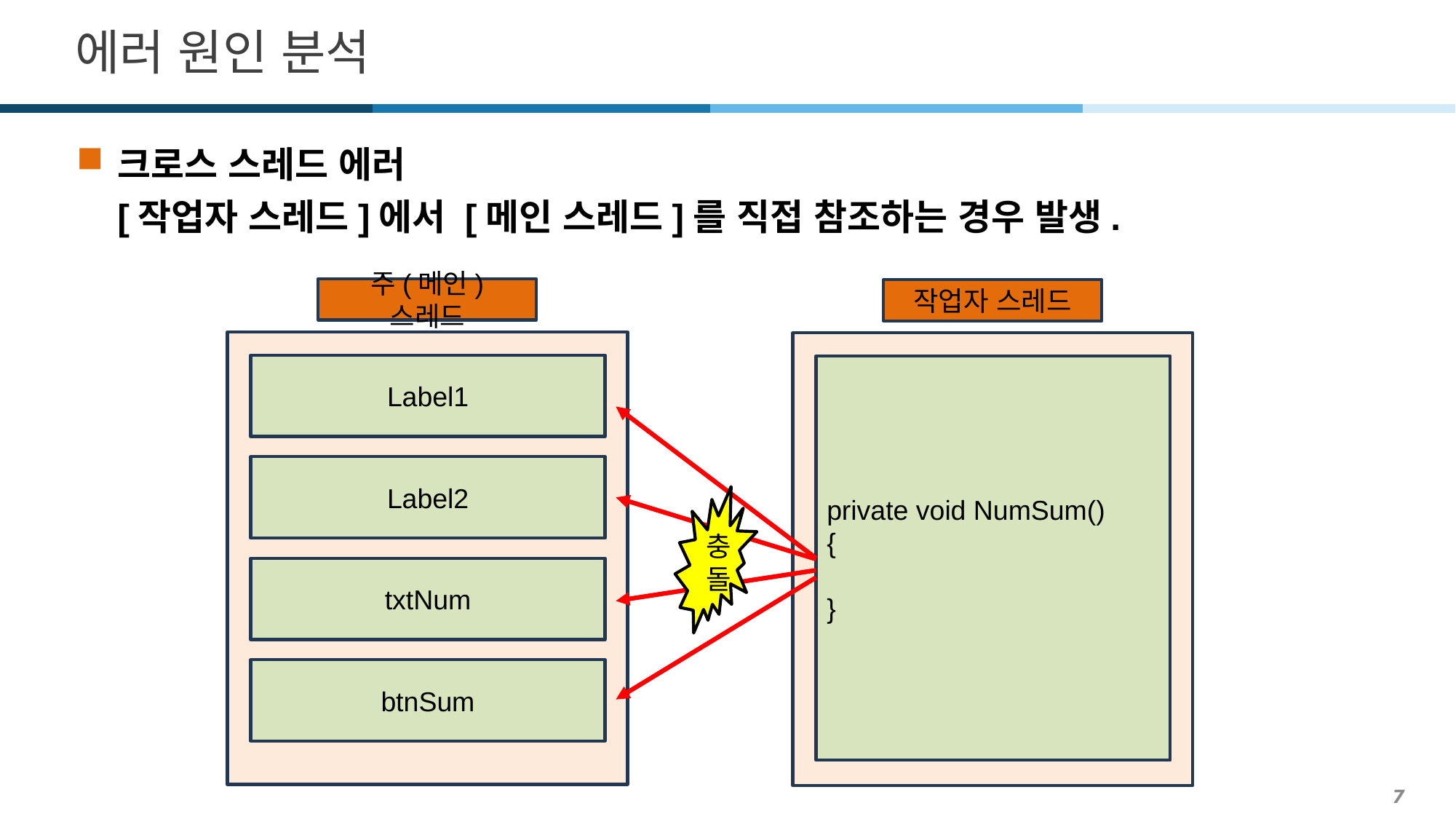

# 에러 원인 분석
크로스 스레드 에러
[작업자 스레드]에서 [메인 스레드]를 직접 참조하는 경우 발생.
주(메인) 스레드
작업자 스레드

Label1
private void NumSum()
{

}
Label2
충돌
txtNum
btnSum